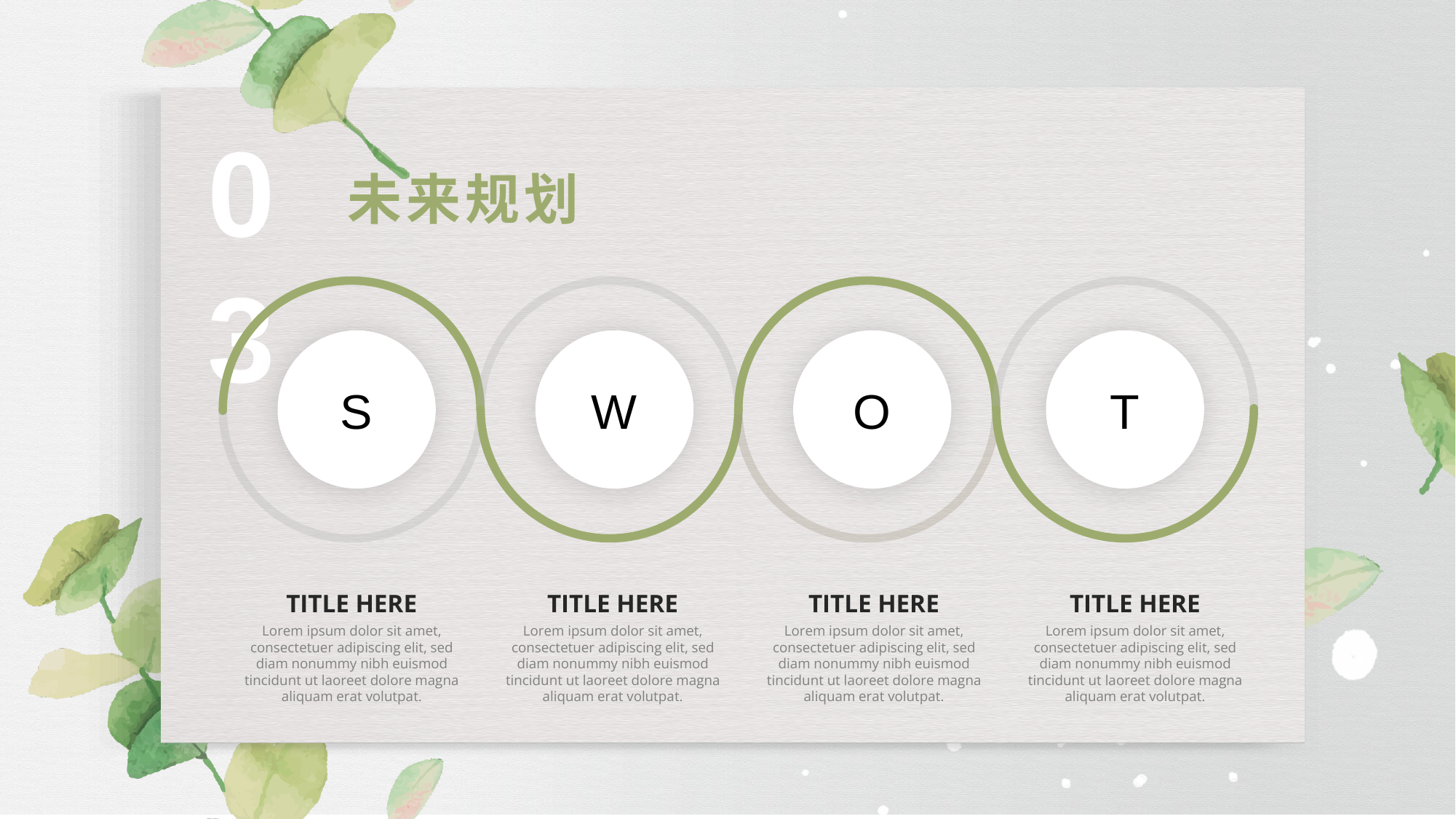

03
未来规划

O
T
S
W
TITLE HERE
Lorem ipsum dolor sit amet, consectetuer adipiscing elit, sed diam nonummy nibh euismod tincidunt ut laoreet dolore magna aliquam erat volutpat.
TITLE HERE
Lorem ipsum dolor sit amet, consectetuer adipiscing elit, sed diam nonummy nibh euismod tincidunt ut laoreet dolore magna aliquam erat volutpat.
TITLE HERE
Lorem ipsum dolor sit amet, consectetuer adipiscing elit, sed diam nonummy nibh euismod tincidunt ut laoreet dolore magna aliquam erat volutpat.
TITLE HERE
Lorem ipsum dolor sit amet, consectetuer adipiscing elit, sed diam nonummy nibh euismod tincidunt ut laoreet dolore magna aliquam erat volutpat.